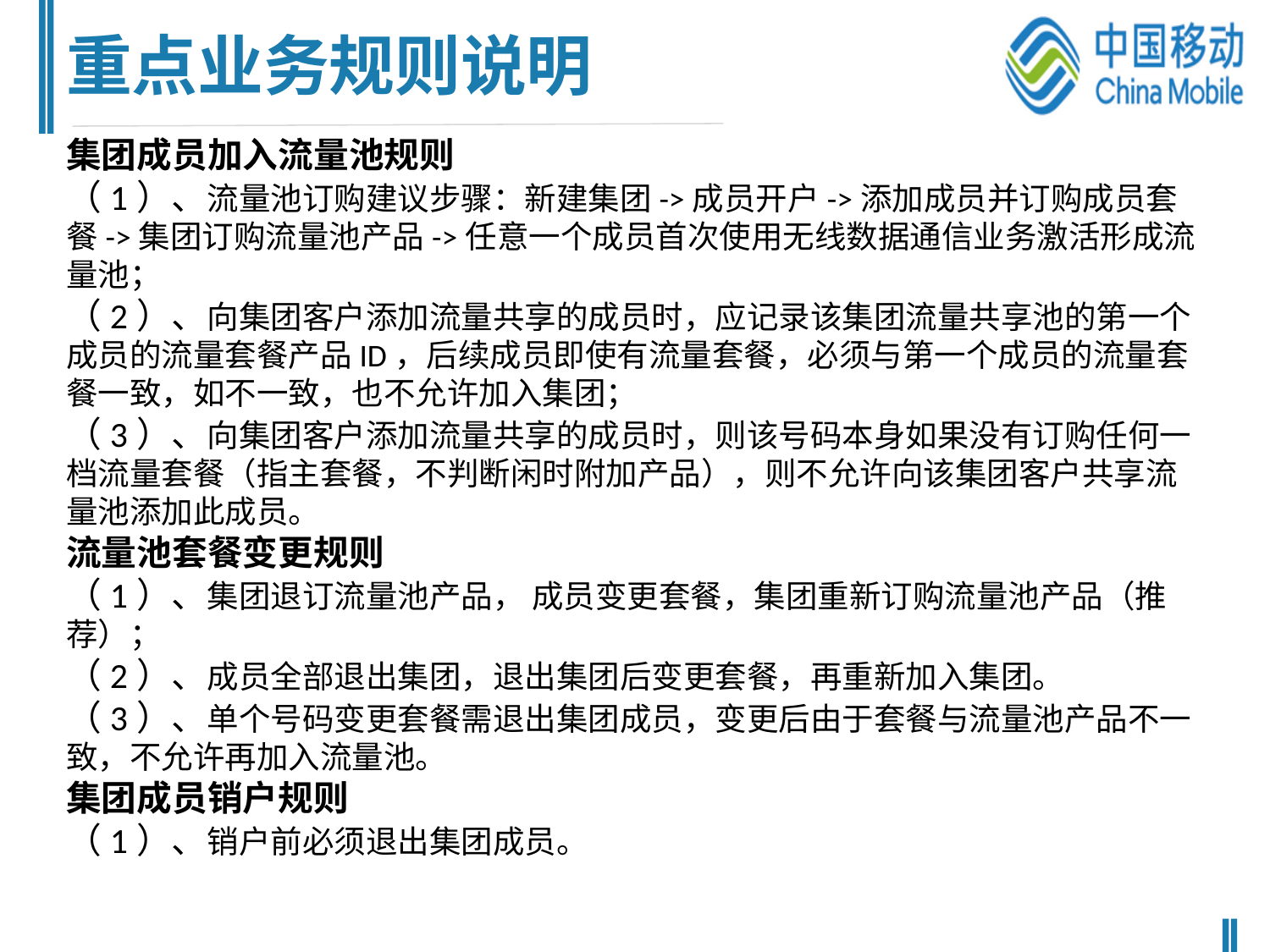

重点业务规则说明
集团成员加入流量池规则
（1）、流量池订购建议步骤：新建集团->成员开户->添加成员并订购成员套餐->集团订购流量池产品->任意一个成员首次使用无线数据通信业务激活形成流量池；
（2）、向集团客户添加流量共享的成员时，应记录该集团流量共享池的第一个成员的流量套餐产品ID，后续成员即使有流量套餐，必须与第一个成员的流量套餐一致，如不一致，也不允许加入集团；
（3）、向集团客户添加流量共享的成员时，则该号码本身如果没有订购任何一档流量套餐（指主套餐，不判断闲时附加产品），则不允许向该集团客户共享流量池添加此成员。
流量池套餐变更规则
（1）、集团退订流量池产品， 成员变更套餐，集团重新订购流量池产品（推荐）；
（2）、成员全部退出集团，退出集团后变更套餐，再重新加入集团。
（3）、单个号码变更套餐需退出集团成员，变更后由于套餐与流量池产品不一致，不允许再加入流量池。
集团成员销户规则
（1）、销户前必须退出集团成员。